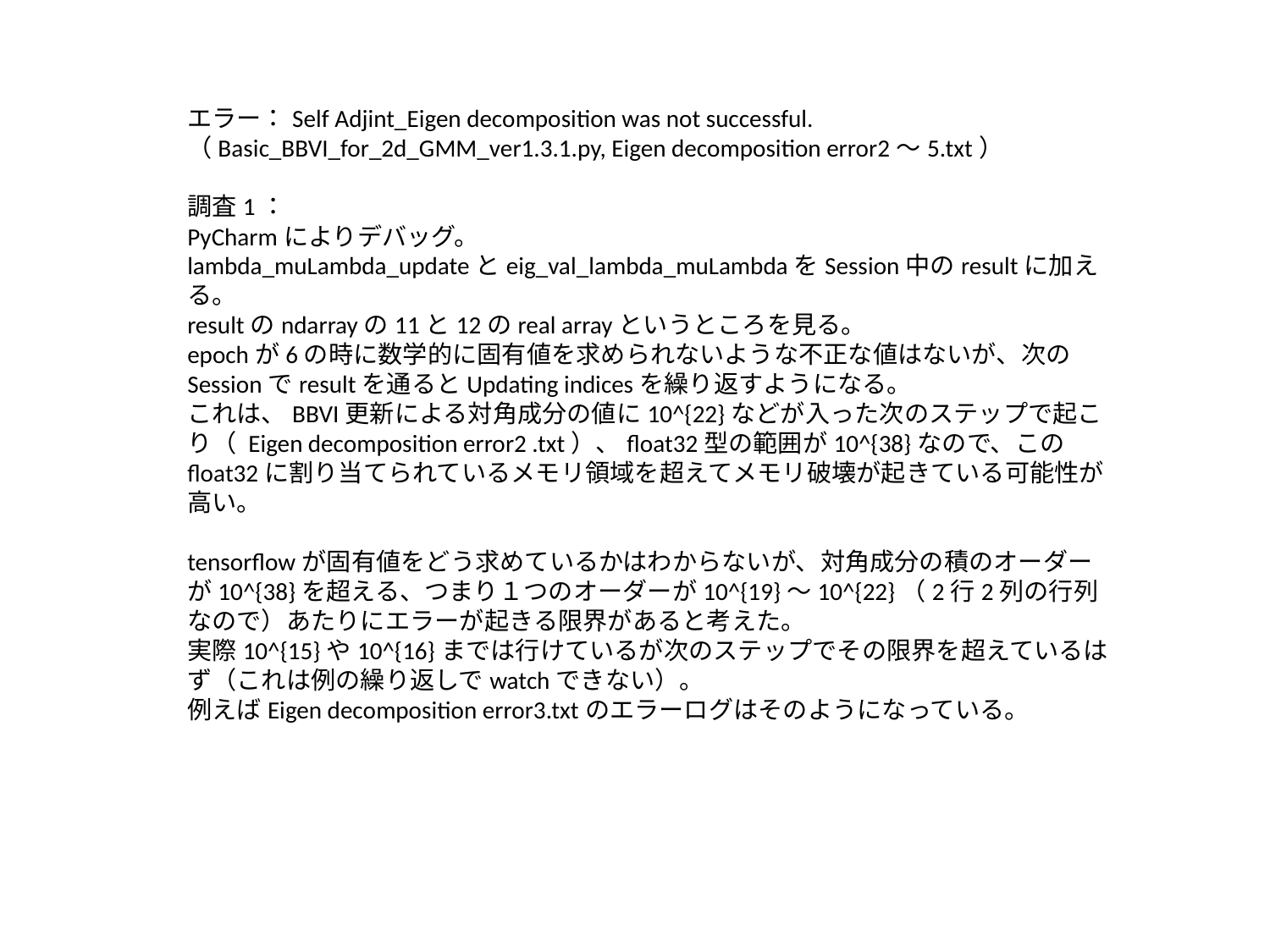

エラー：Self Adjint_Eigen decomposition was not successful.
（Basic_BBVI_for_2d_GMM_ver1.3.1.py, Eigen decomposition error2～5.txt）

調査1：
PyCharmによりデバッグ。
lambda_muLambda_updateとeig_val_lambda_muLambdaをSession中のresultに加える。
resultのndarrayの11と12のreal arrayというところを見る。
epochが6の時に数学的に固有値を求められないような不正な値はないが、次のSessionでresultを通るとUpdating indicesを繰り返すようになる。
これは、BBVI更新による対角成分の値に10^{22}などが入った次のステップで起こり（ Eigen decomposition error2 .txt）、float32型の範囲が10^{38}なので、このfloat32に割り当てられているメモリ領域を超えてメモリ破壊が起きている可能性が高い。

tensorflowが固有値をどう求めているかはわからないが、対角成分の積のオーダーが10^{38}を超える、つまり１つのオーダーが10^{19}～10^{22}（2行2列の行列なので）あたりにエラーが起きる限界があると考えた。
実際10^{15}や10^{16}までは行けているが次のステップでその限界を超えているはず（これは例の繰り返しでwatchできない）。
例えばEigen decomposition error3.txtのエラーログはそのようになっている。